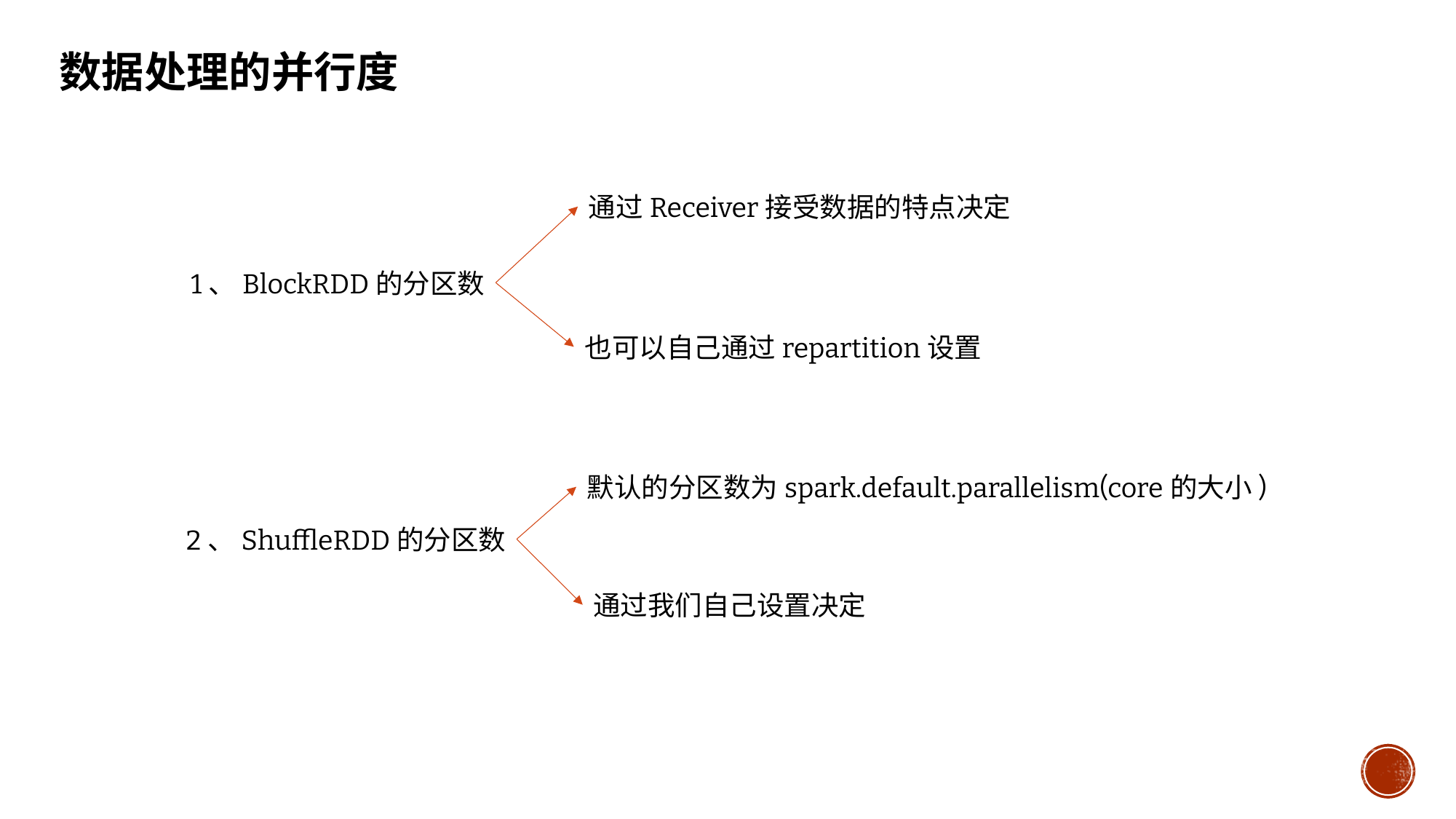

数据处理的并行度
通过Receiver接受数据的特点决定
1、BlockRDD的分区数
也可以自己通过repartition设置
默认的分区数为spark.default.parallelism(core的大小)
2、ShuffleRDD的分区数
通过我们自己设置决定